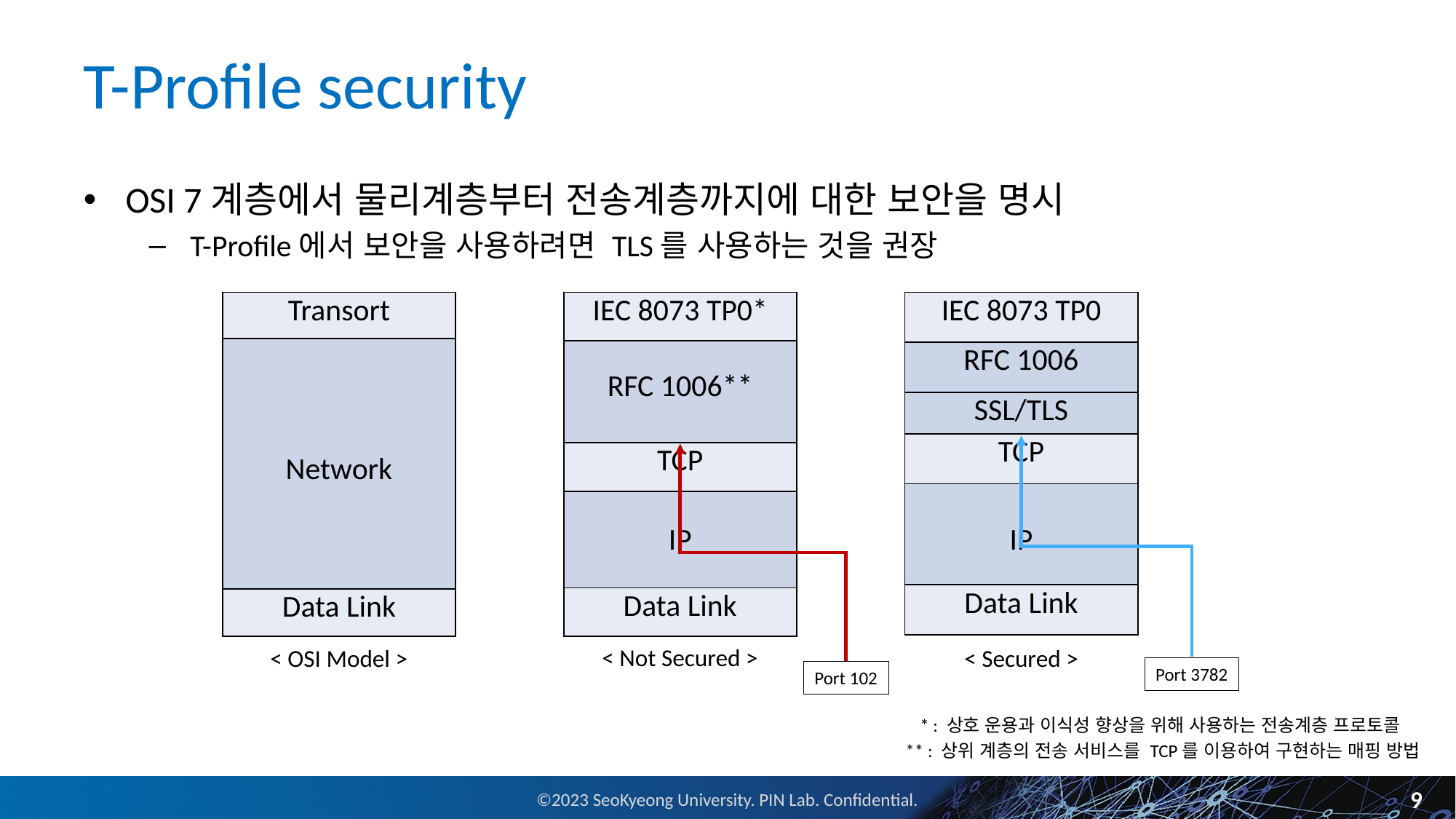

# T-Profile security
OSI 7계층에서 물리계층부터 전송계층까지에 대한 보안을 명시
T-Profile에서 보안을 사용하려면 TLS를 사용하는 것을 권장
| IEC 8073 TP0\* |
| --- |
|  |
| TCP |
|  |
| Data Link |
| IEC 8073 TP0 |
| --- |
| RFC 1006 |
| SSL/TLS |
| TCP |
|  |
| Data Link |
| Transort |
| --- |
|  |
| Data Link |
RFC 1006**
Network
IP
IP
< Not Secured >
< OSI Model >
< Secured >
Port 3782
Port 102
* : 상호 운용과 이식성 향상을 위해 사용하는 전송계층 프로토콜
** : 상위 계층의 전송 서비스를 TCP를 이용하여 구현하는 매핑 방법
9